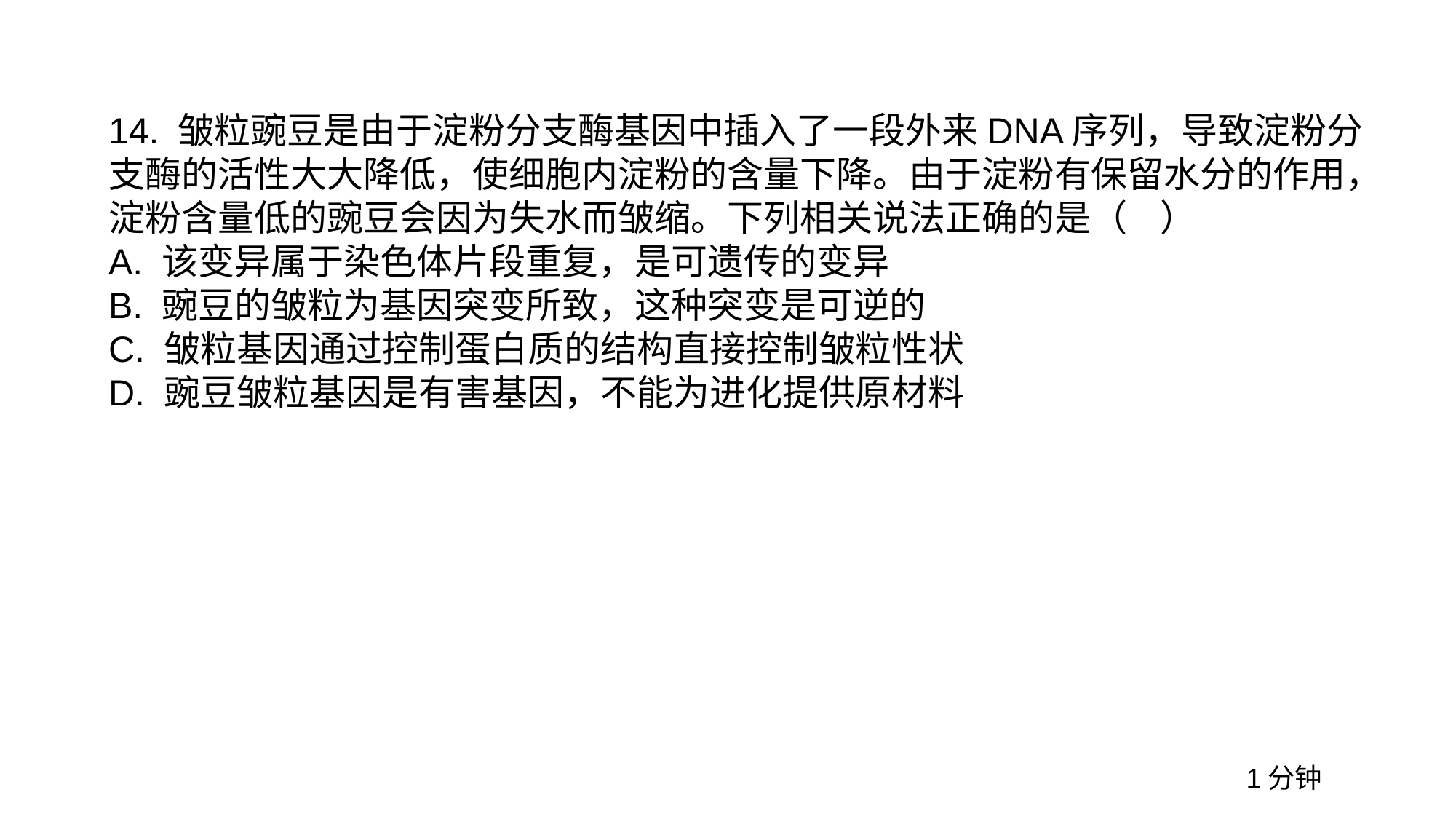

14. 皱粒豌豆是由于淀粉分支酶基因中插入了一段外来DNA序列，导致淀粉分支酶的活性大大降低，使细胞内淀粉的含量下降。由于淀粉有保留水分的作用，淀粉含量低的豌豆会因为失水而皱缩。下列相关说法正确的是（    ）
A. 该变异属于染色体片段重复，是可遗传的变异
B. 豌豆的皱粒为基因突变所致，这种突变是可逆的
C. 皱粒基因通过控制蛋白质的结构直接控制皱粒性状
D. 豌豆皱粒基因是有害基因，不能为进化提供原材料
1分钟